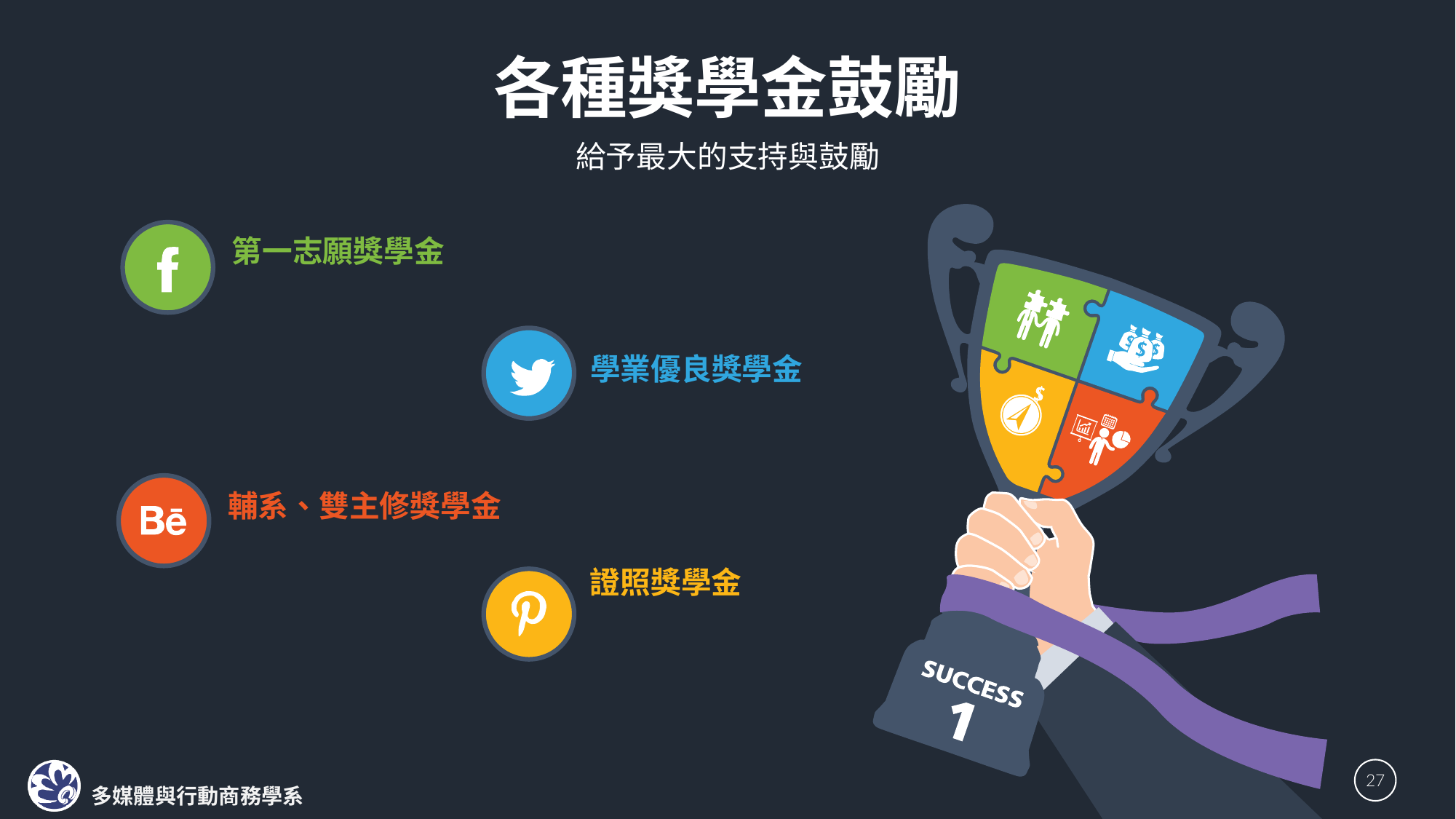

各種獎學金鼓勵
給予最大的支持與鼓勵

第一志願獎學金

學業優良獎學金

輔系、雙主修獎學金

證照獎學金